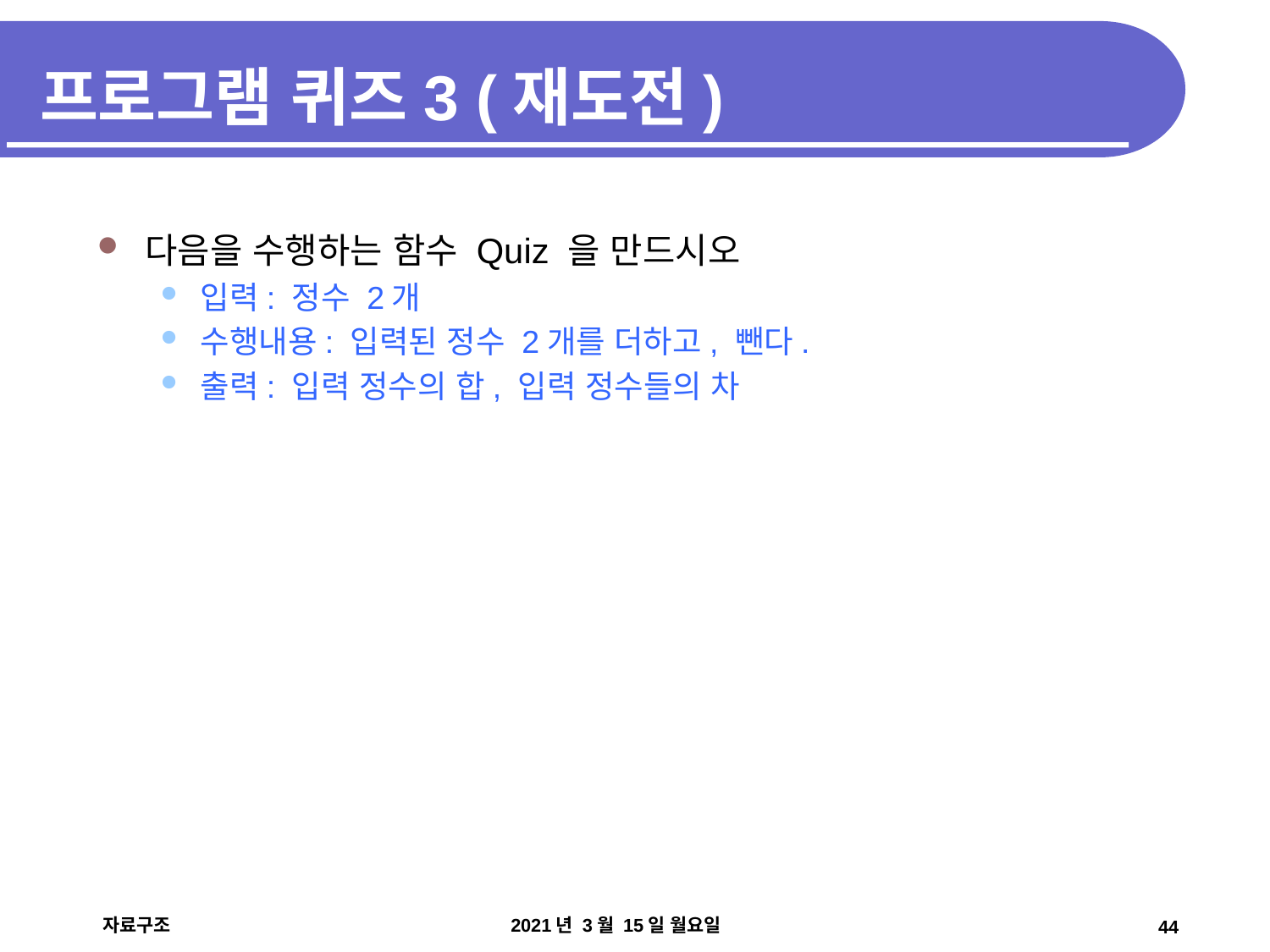

# 프로그램 퀴즈3 (재도전)
다음을 수행하는 함수 Quiz 을 만드시오
입력: 정수 2개
수행내용: 입력된 정수 2개를 더하고, 뺀다.
출력: 입력 정수의 합, 입력 정수들의 차
44